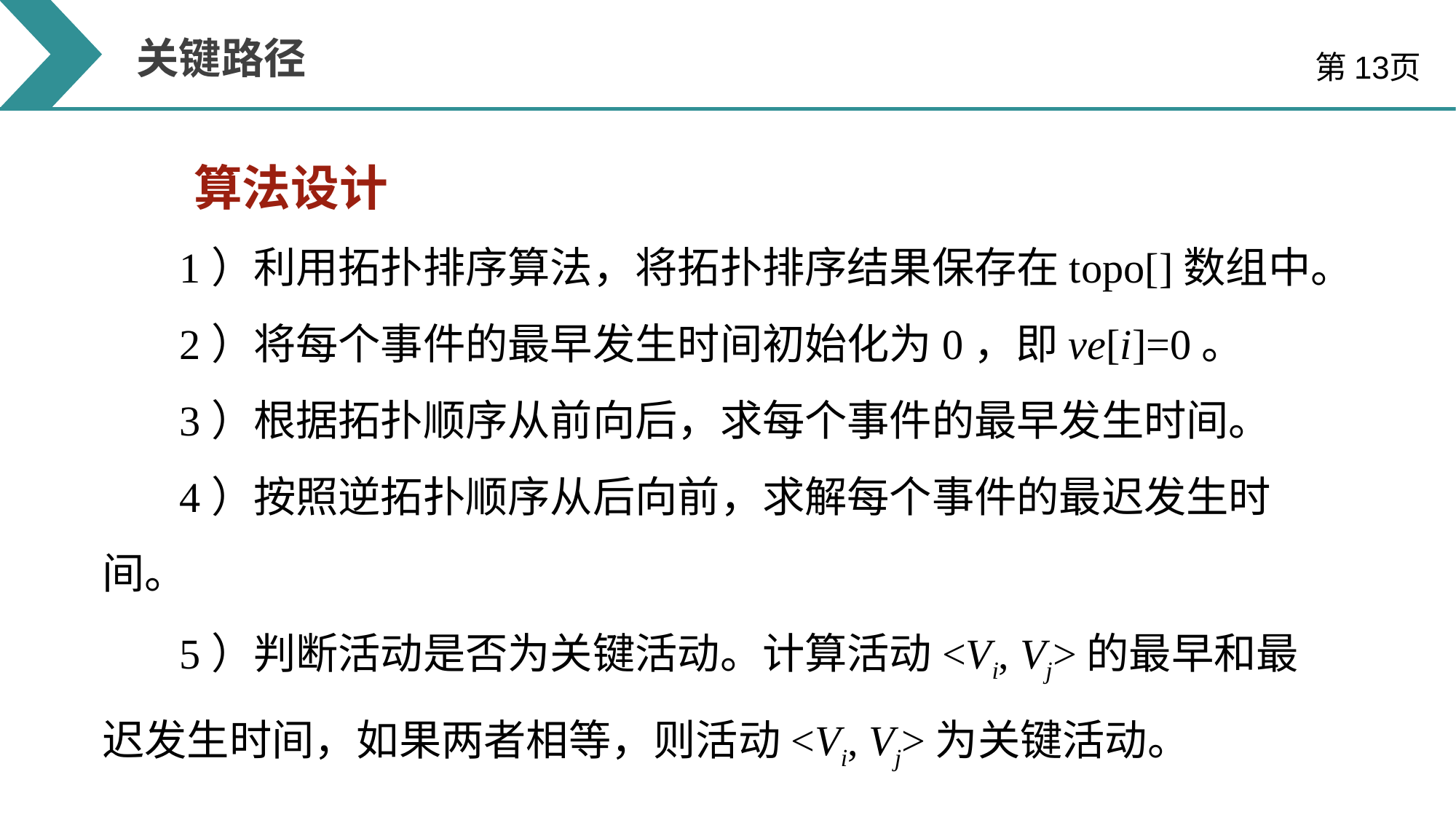

关键路径
第13页
 算法设计
1）利用拓扑排序算法，将拓扑排序结果保存在topo[]数组中。
2）将每个事件的最早发生时间初始化为0，即ve[i]=0。
3）根据拓扑顺序从前向后，求每个事件的最早发生时间。
4）按照逆拓扑顺序从后向前，求解每个事件的最迟发生时间。
5）判断活动是否为关键活动。计算活动<Vi, Vj>的最早和最迟发生时间，如果两者相等，则活动<Vi, Vj>为关键活动。